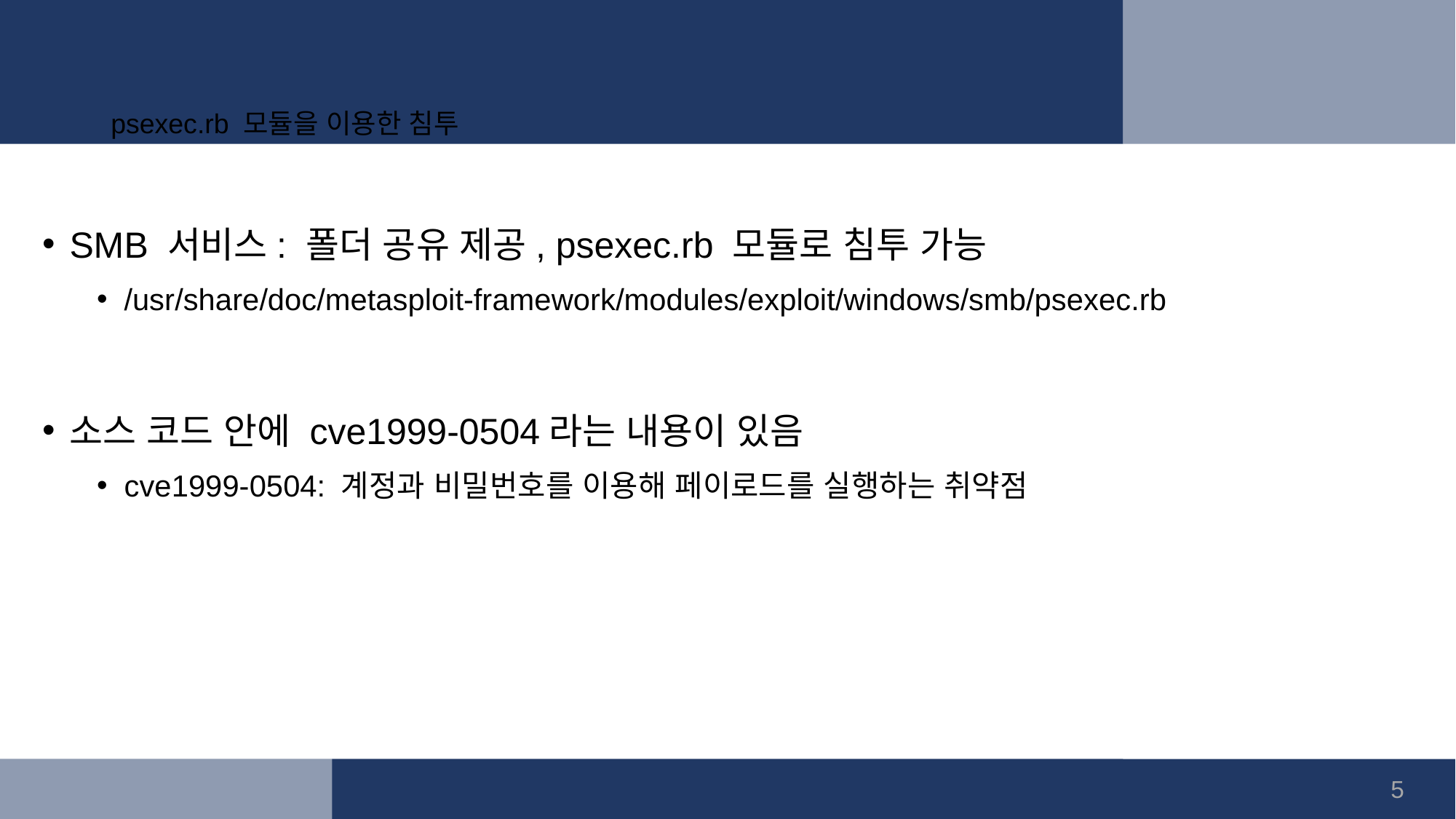

# psexec.rb 모듈을 이용한 침투
SMB 서비스: 폴더 공유 제공, psexec.rb 모듈로 침투 가능
/usr/share/doc/metasploit-framework/modules/exploit/windows/smb/psexec.rb

소스 코드 안에 cve1999-0504라는 내용이 있음
cve1999-0504: 계정과 비밀번호를 이용해 페이로드를 실행하는 취약점
5